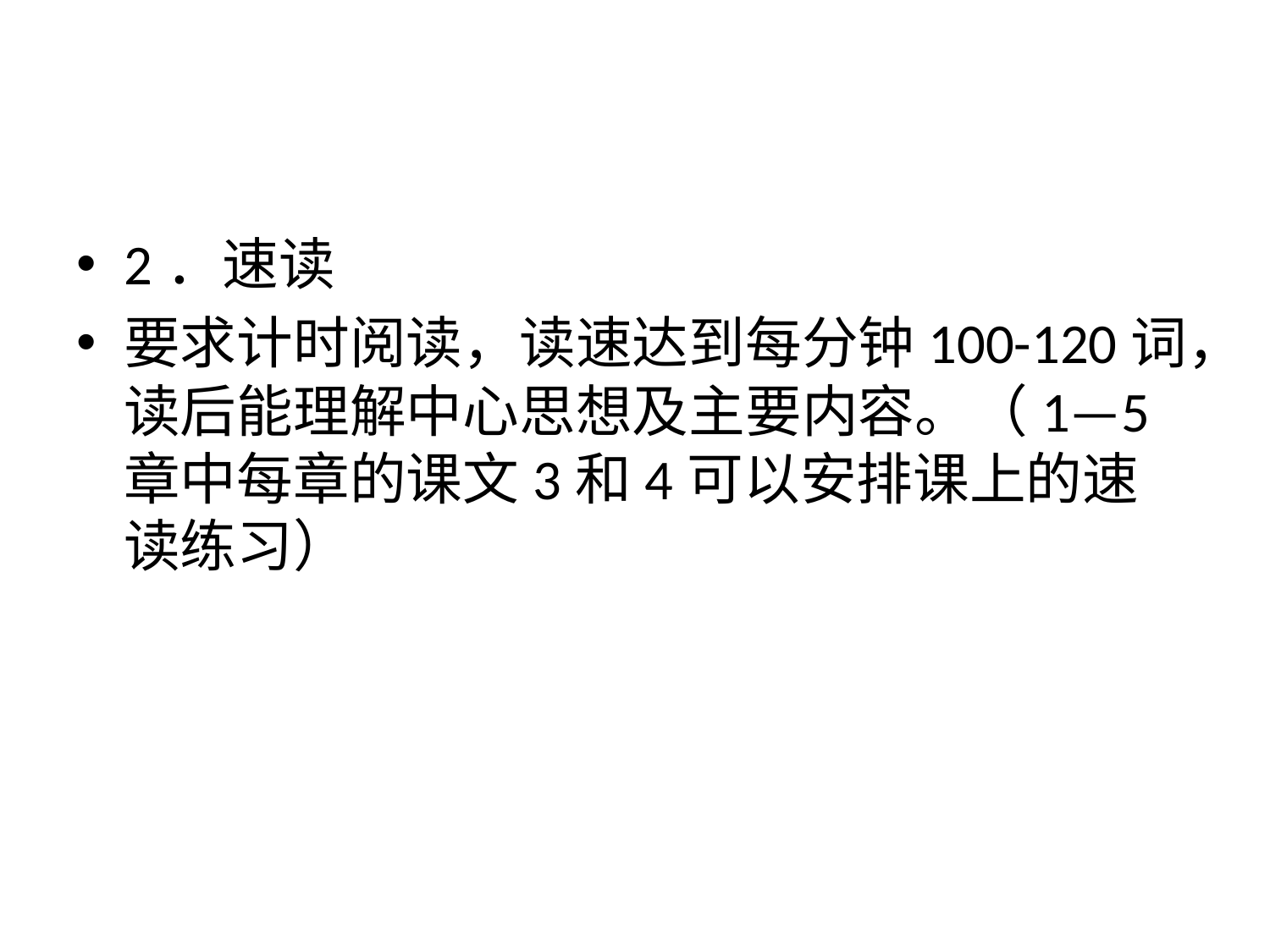

#
2．速读
要求计时阅读，读速达到每分钟100-120词，读后能理解中心思想及主要内容。（1—5章中每章的课文3和4可以安排课上的速读练习）